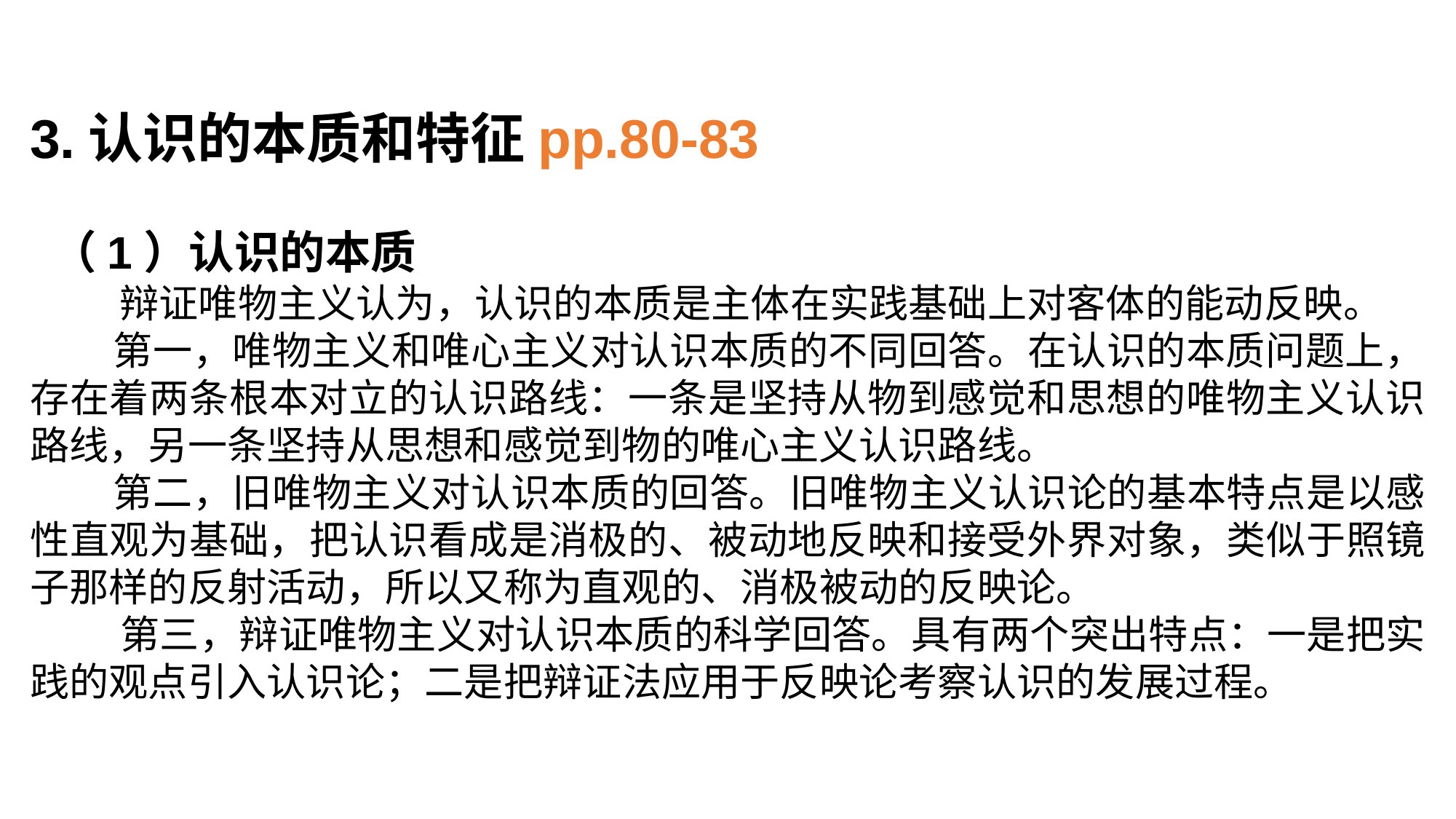

3.认识的本质和特征pp.80-83

 （1）认识的本质
         辩证唯物主义认为，认识的本质是主体在实践基础上对客体的能动反映。
        第一，唯物主义和唯心主义对认识本质的不同回答。在认识的本质问题上，存在着两条根本对立的认识路线：一条是坚持从物到感觉和思想的唯物主义认识路线，另一条坚持从思想和感觉到物的唯心主义认识路线。
        第二，旧唯物主义对认识本质的回答。旧唯物主义认识论的基本特点是以感性直观为基础，把认识看成是消极的、被动地反映和接受外界对象，类似于照镜子那样的反射活动，所以又称为直观的、消极被动的反映论。
         第三，辩证唯物主义对认识本质的科学回答。具有两个突出特点：一是把实践的观点引入认识论；二是把辩证法应用于反映论考察认识的发展过程。